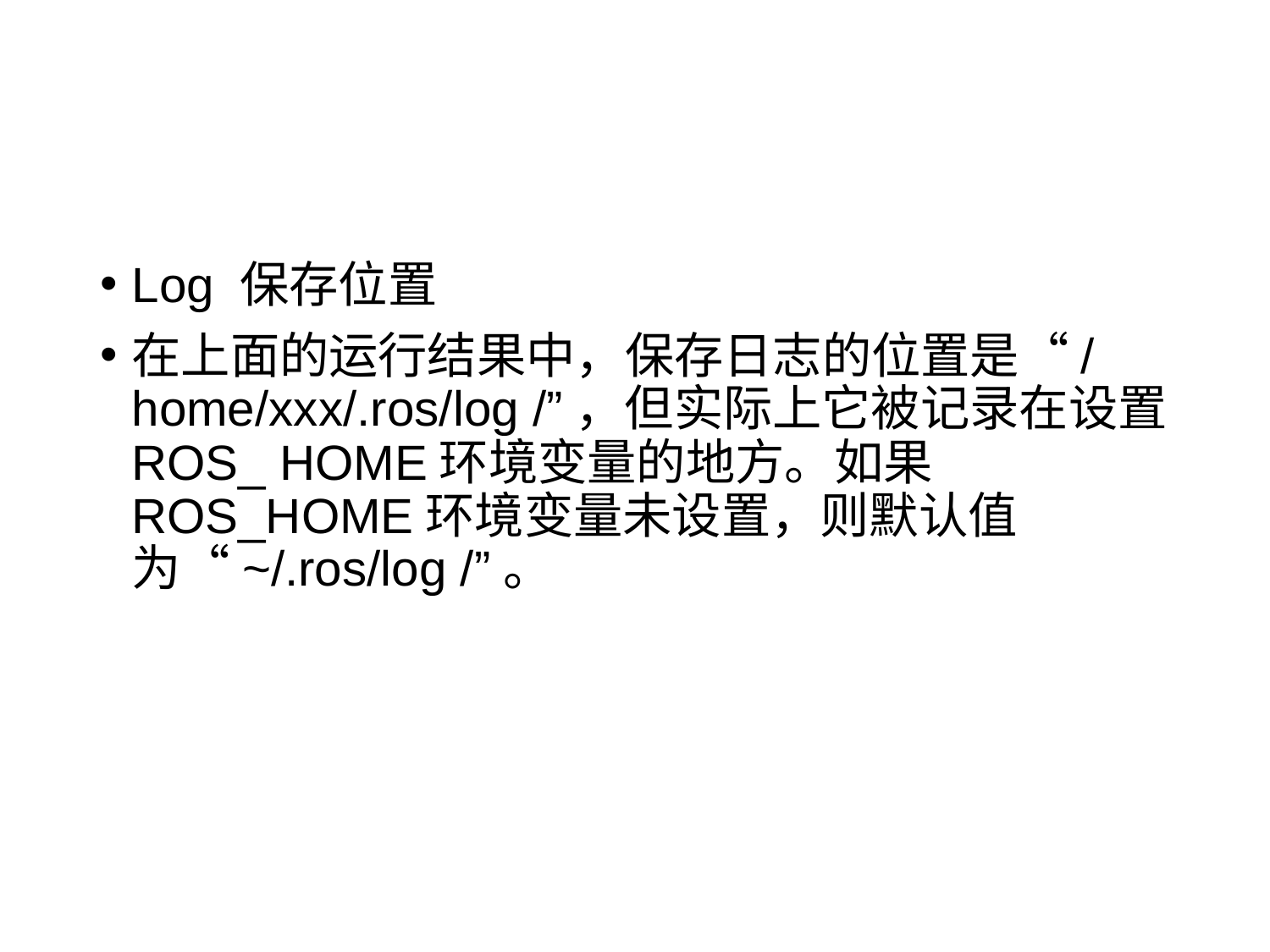

#
Log 保存位置
在上面的运行结果中，保存日志的位置是“/home/xxx/.ros/log /”，但实际上它被记录在设置ROS_ HOME环境变量的地方。如果ROS_HOME环境变量未设置，则默认值为“~/.ros/log /”。